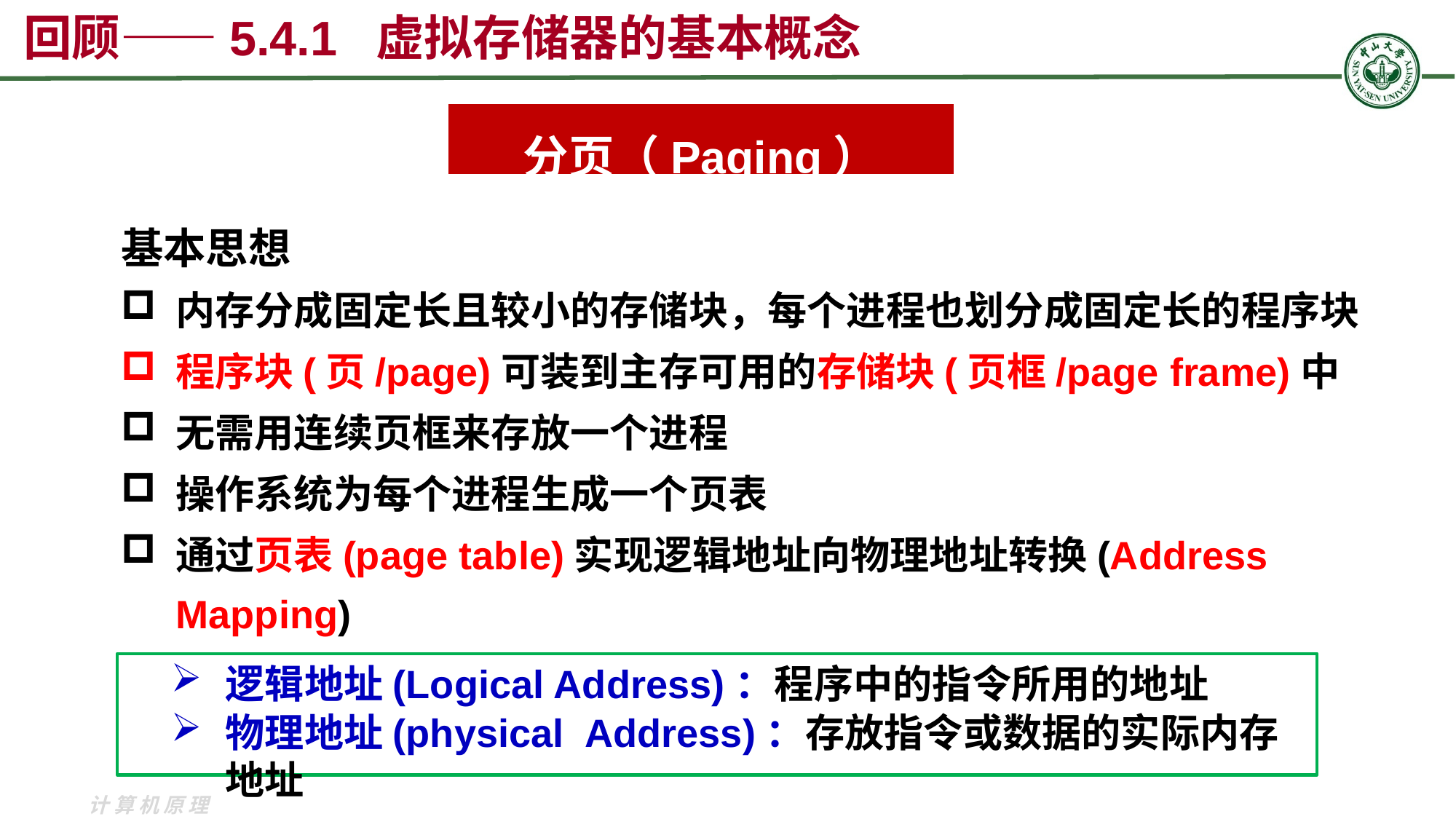

回顾——5.4.1  虚拟存储器的基本概念

分页（Paging）
基本思想
内存分成固定长且较小的存储块，每个进程也划分成固定长的程序块
程序块(页/page)可装到主存可用的存储块(页框/page frame)中
无需用连续页框来存放一个进程
操作系统为每个进程生成一个页表
通过页表(page table)实现逻辑地址向物理地址转换(Address Mapping)
逻辑地址(Logical Address)：程序中的指令所用的地址
物理地址(physical  Address)：存放指令或数据的实际内存地址